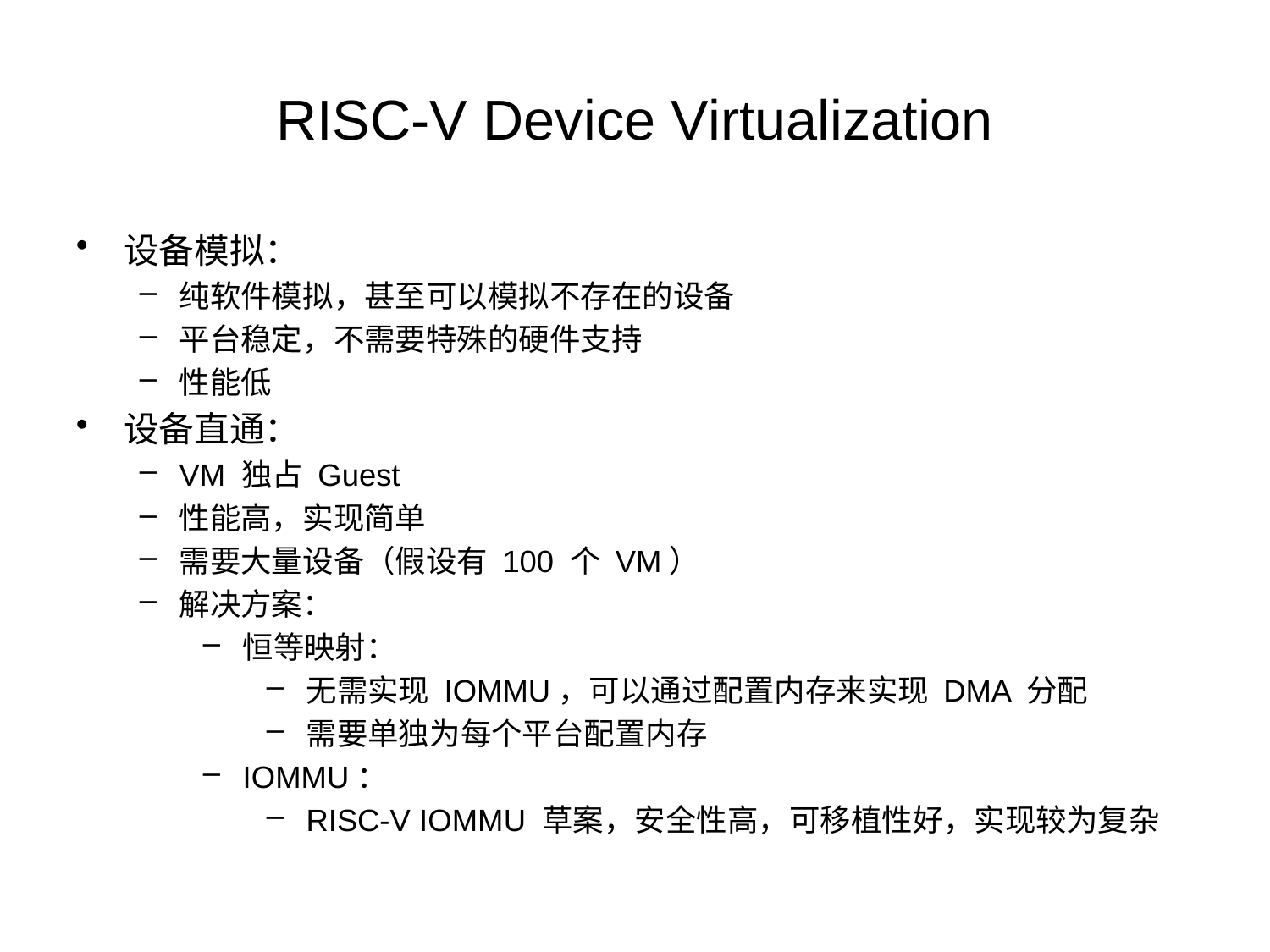

# RISC-V Device Virtualization
设备模拟：
纯软件模拟，甚至可以模拟不存在的设备
平台稳定，不需要特殊的硬件支持
性能低
设备直通：
VM 独占 Guest
性能高，实现简单
需要大量设备（假设有 100 个 VM）
解决方案：
恒等映射：
无需实现 IOMMU，可以通过配置内存来实现 DMA 分配
需要单独为每个平台配置内存
IOMMU：
RISC-V IOMMU 草案，安全性高，可移植性好，实现较为复杂